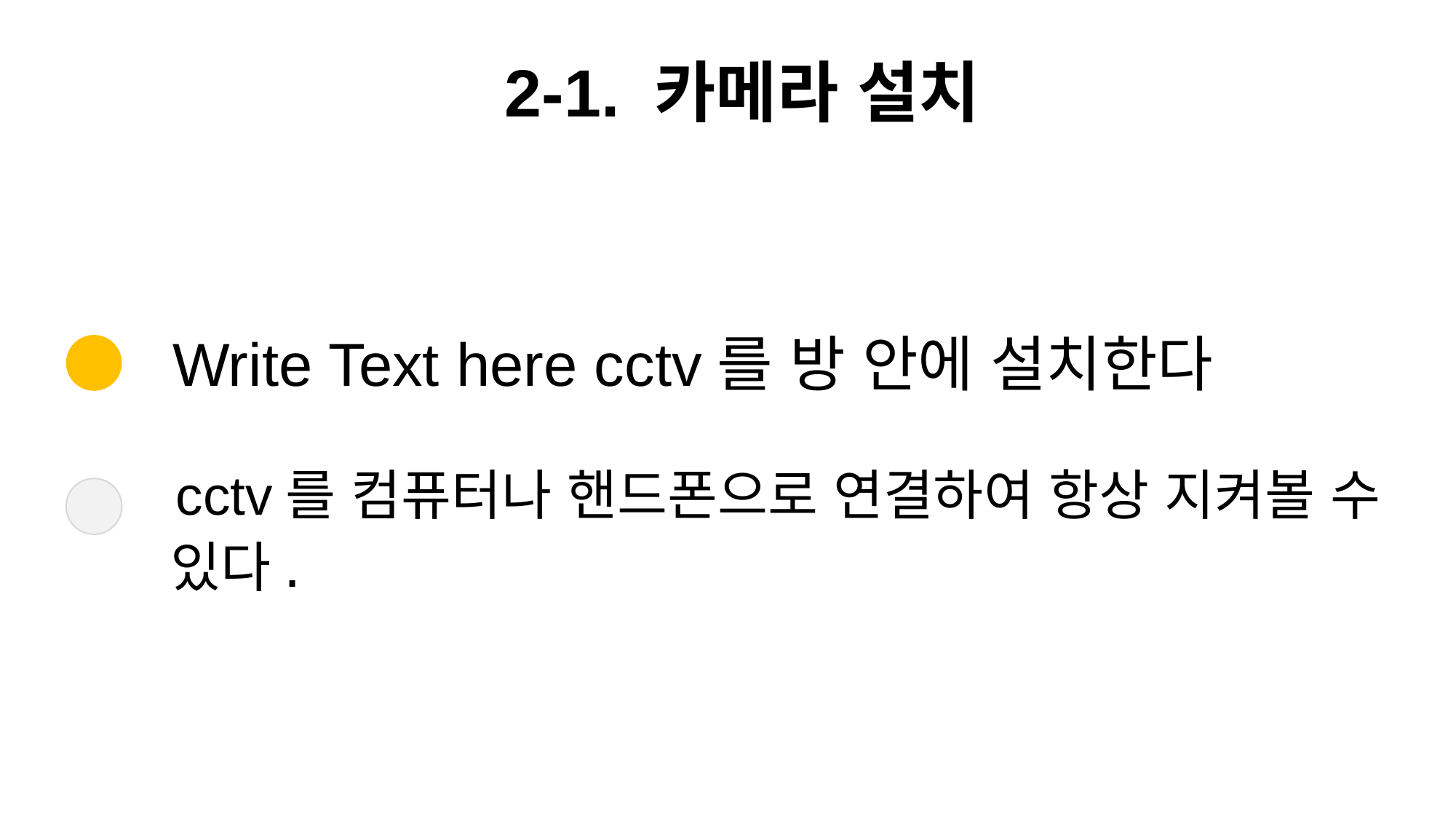

2-1. 카메라 설치

Write Text here cctv를 방 안에 설치한다

 cctv를 컴퓨터나 핸드폰으로 연결하여 항상 지켜볼 수 있다.